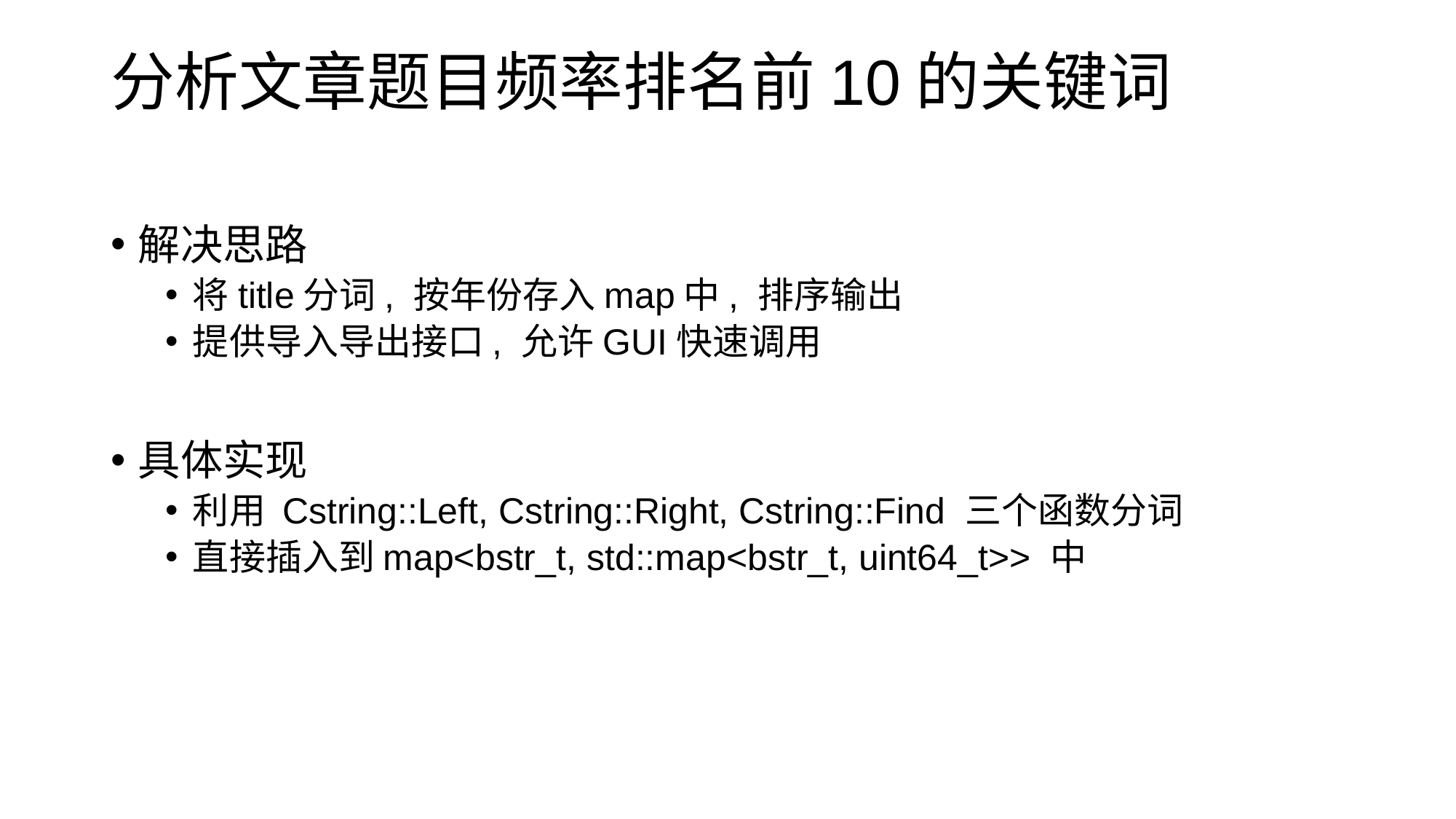

# 分析文章题目频率排名前10的关键词
解决思路
将title分词, 按年份存入map中, 排序输出
提供导入导出接口, 允许GUI快速调用

具体实现
利用 Cstring::Left, Cstring::Right, Cstring::Find 三个函数分词
直接插入到map<bstr_t, std::map<bstr_t, uint64_t>> 中